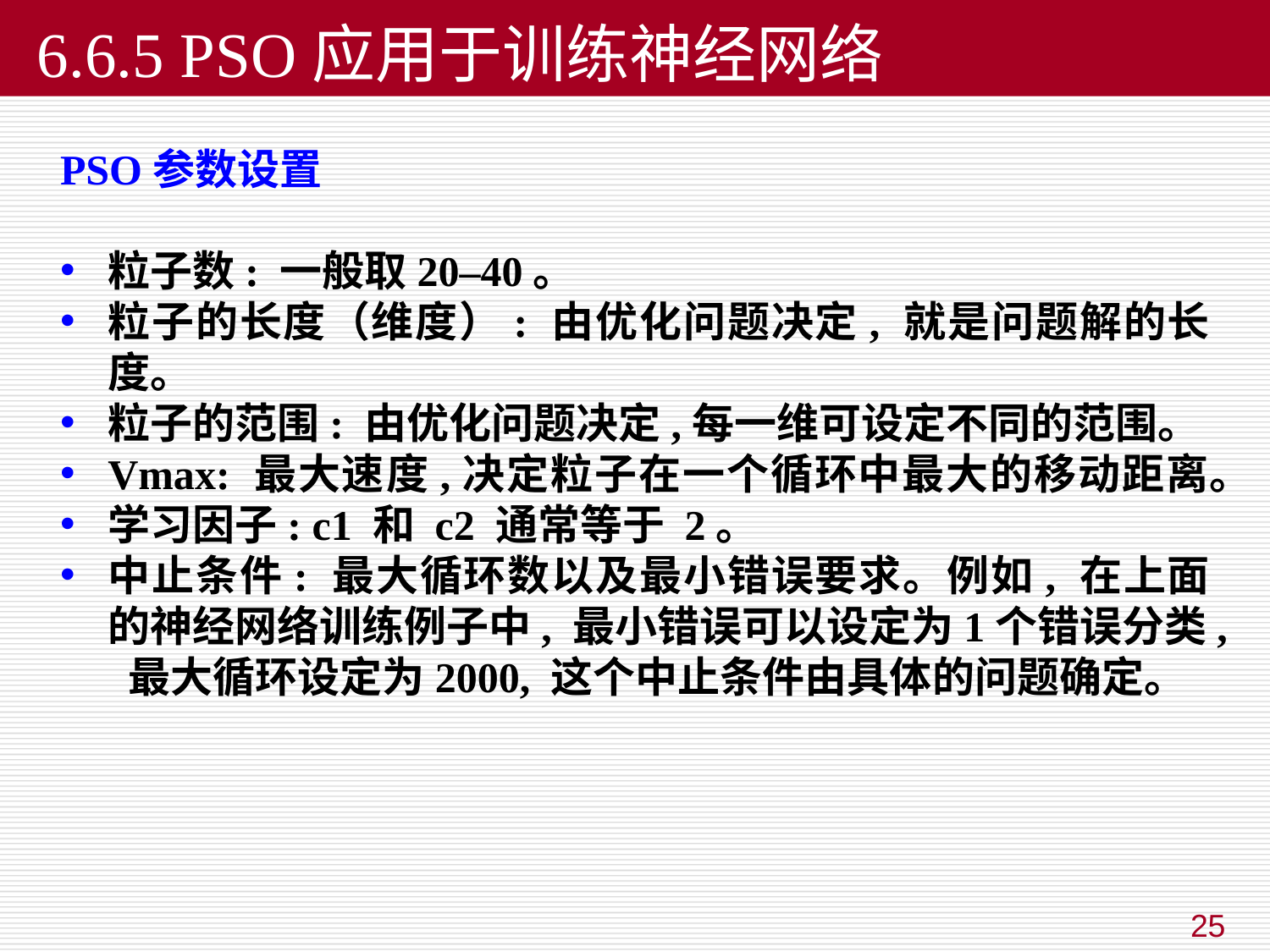

# 6.6.5 PSO应用于训练神经网络

PSO参数设置

粒子数: 一般取20–40。
粒子的长度（维度）: 由优化问题决定, 就是问题解的长度。
粒子的范围: 由优化问题决定,每一维可设定不同的范围。
Vmax: 最大速度,决定粒子在一个循环中最大的移动距离。
学习因子: c1 和 c2 通常等于 2。
中止条件: 最大循环数以及最小错误要求。例如, 在上面的神经网络训练例子中, 最小错误可以设定为1个错误分类, 最大循环设定为2000, 这个中止条件由具体的问题确定。
25